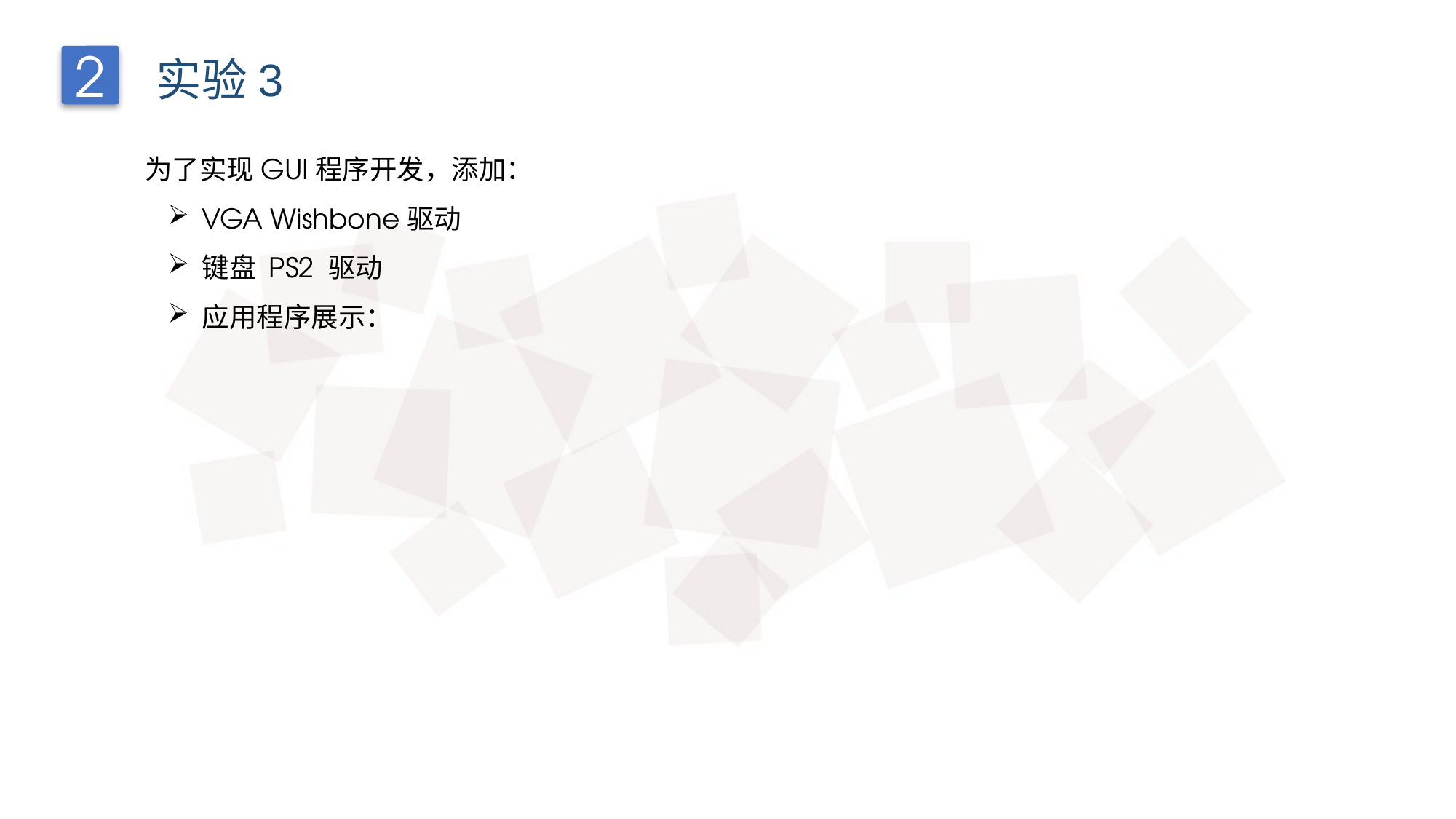

2
实验3
为了实现GUI程序开发，添加：
VGA Wishbone驱动
键盘 PS2 驱动
应用程序展示：
13